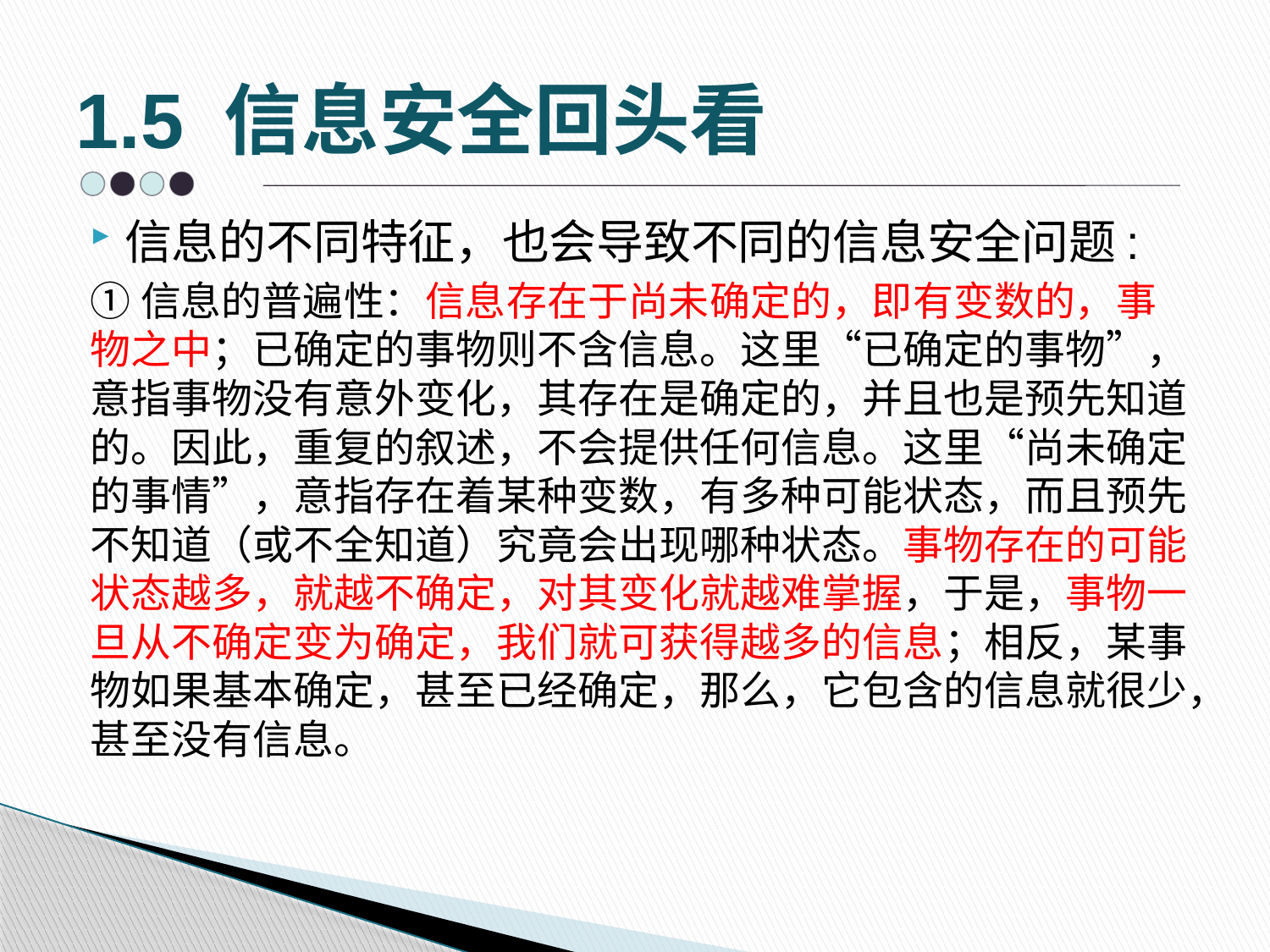

# 1.5 信息安全回头看

信息的不同特征，也会导致不同的信息安全问题:
①信息的普遍性：信息存在于尚未确定的，即有变数的，事物之中；已确定的事物则不含信息。这里“已确定的事物”，意指事物没有意外变化，其存在是确定的，并且也是预先知道的。因此，重复的叙述，不会提供任何信息。这里“尚未确定的事情”，意指存在着某种变数，有多种可能状态，而且预先不知道（或不全知道）究竟会出现哪种状态。事物存在的可能状态越多，就越不确定，对其变化就越难掌握，于是，事物一旦从不确定变为确定，我们就可获得越多的信息；相反，某事物如果基本确定，甚至已经确定，那么，它包含的信息就很少，甚至没有信息。